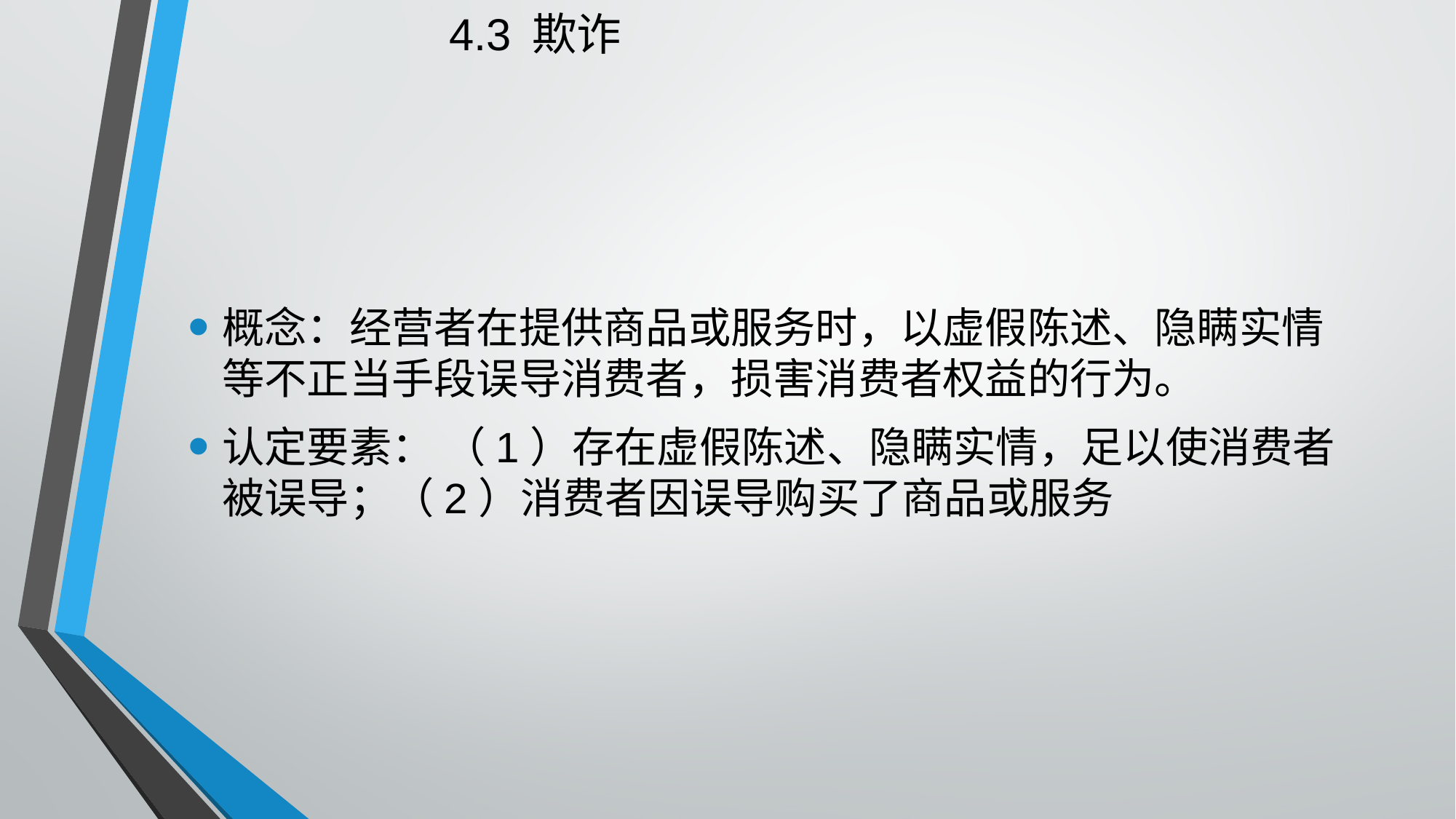

# 4.3 欺诈
概念：经营者在提供商品或服务时，以虚假陈述、隐瞒实情等不正当手段误导消费者，损害消费者权益的行为。
认定要素： （1）存在虚假陈述、隐瞒实情，足以使消费者被误导；（2）消费者因误导购买了商品或服务